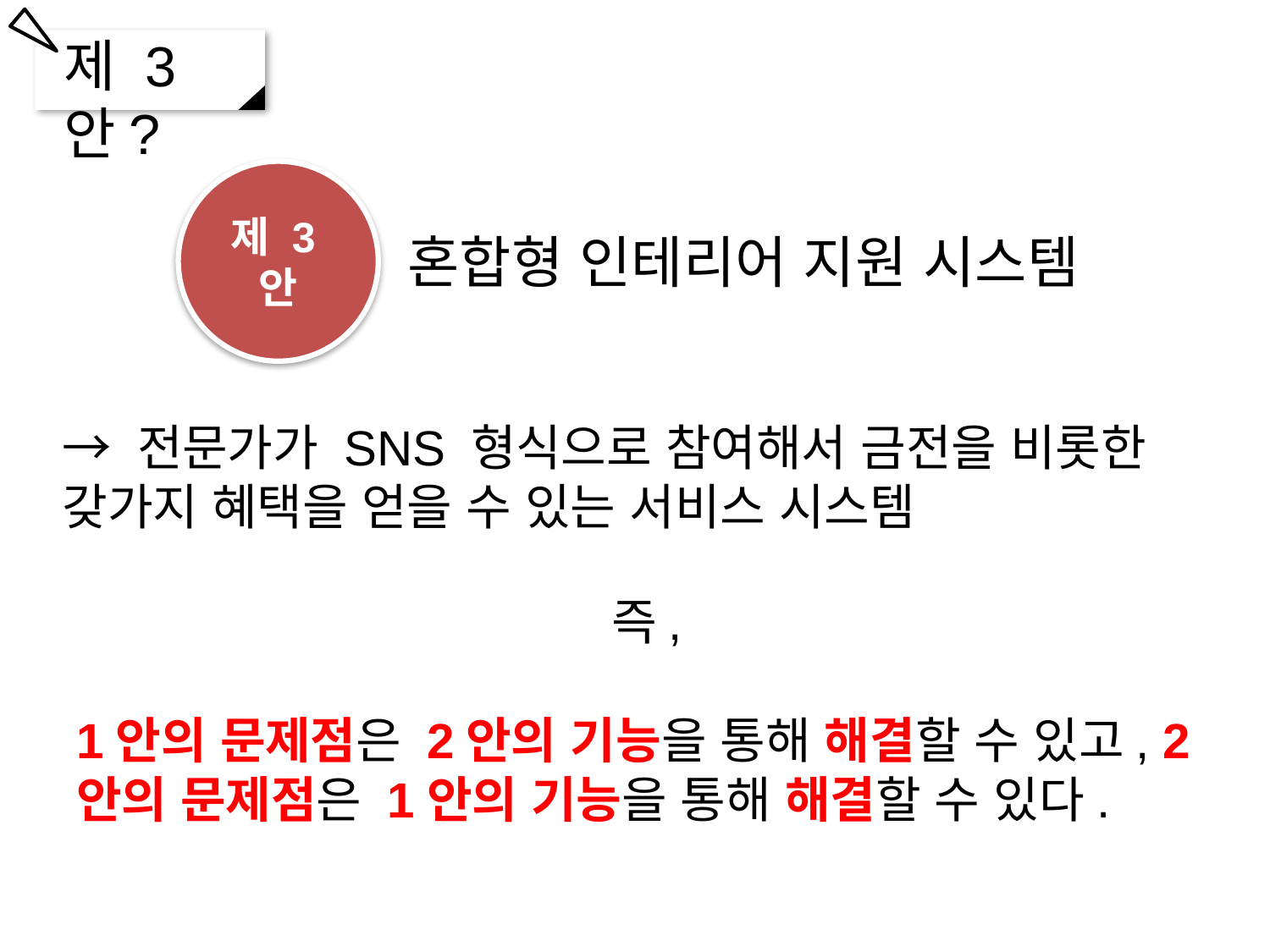

제 3안?

제 3안
혼합형 인테리어 지원 시스템
→ 전문가가 SNS 형식으로 참여해서 금전을 비롯한 갖가지 혜택을 얻을 수 있는 서비스 시스템
즉,

1안의 문제점은 2안의 기능을 통해 해결할 수 있고, 2안의 문제점은 1안의 기능을 통해 해결할 수 있다.